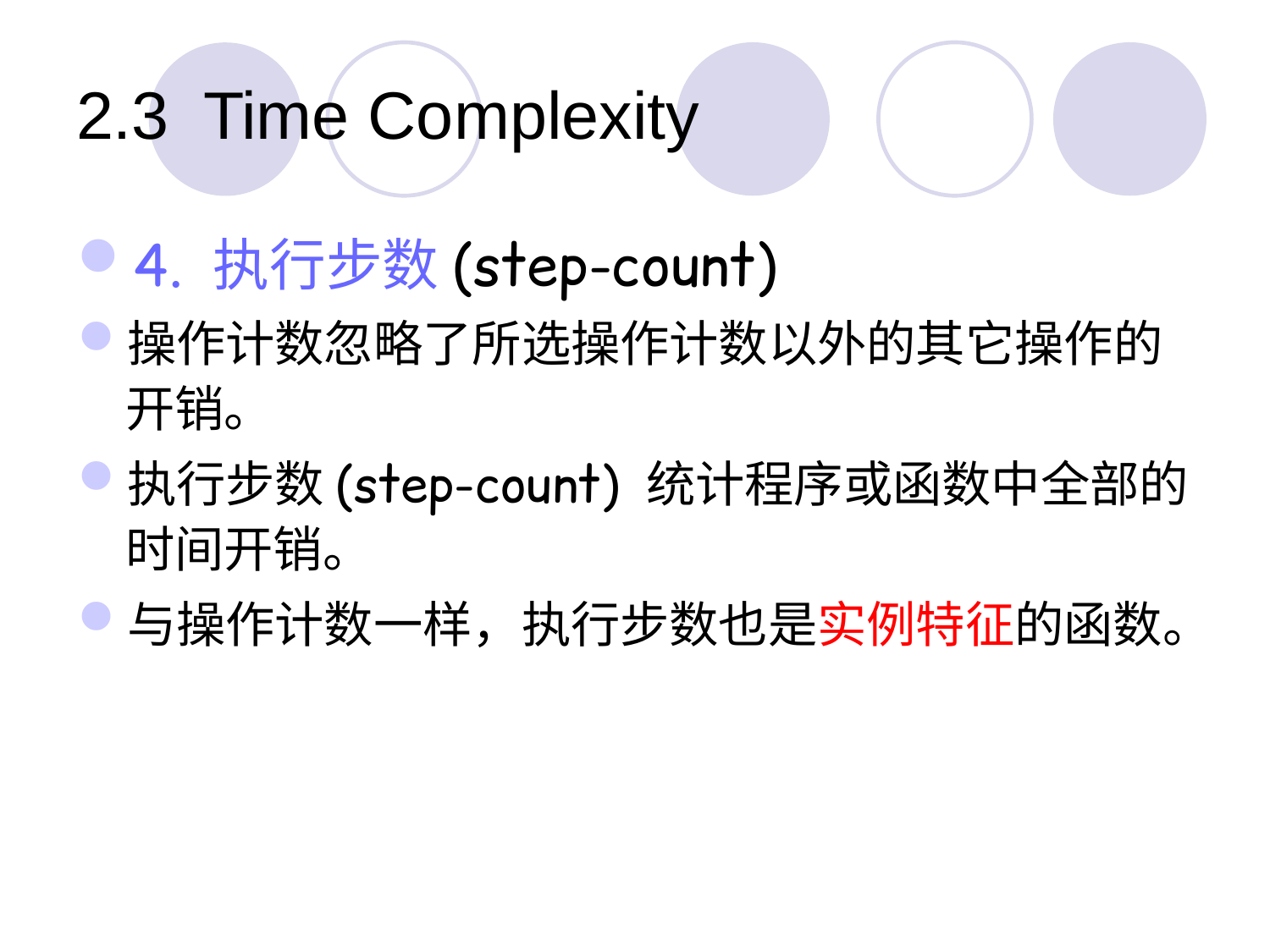

# 2.3	Time Complexity
4. 执行步数(step-count)
操作计数忽略了所选操作计数以外的其它操作的开销。
执行步数(step-count) 统计程序或函数中全部的时间开销。
与操作计数一样，执行步数也是实例特征的函数。

42